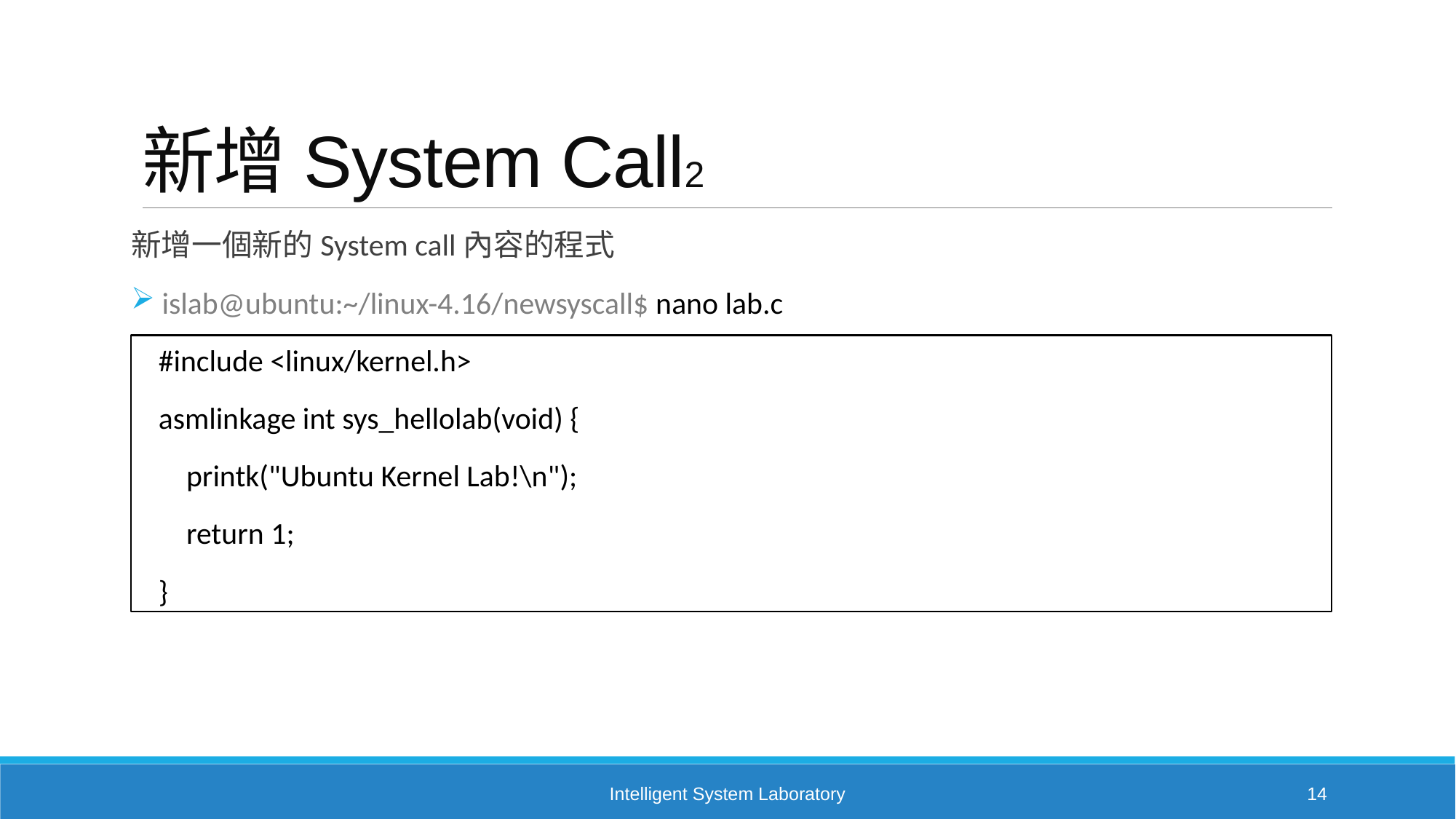

# 新增System Call2
新增一個新的System call內容的程式
 islab@ubuntu:~/linux-4.16/newsyscall$ nano lab.c
    #include <linux/kernel.h>
    asmlinkage int sys_hellolab(void) {
        printk("Ubuntu Kernel Lab!\n");
        return 1;
    }

Intelligent System Laboratory
14